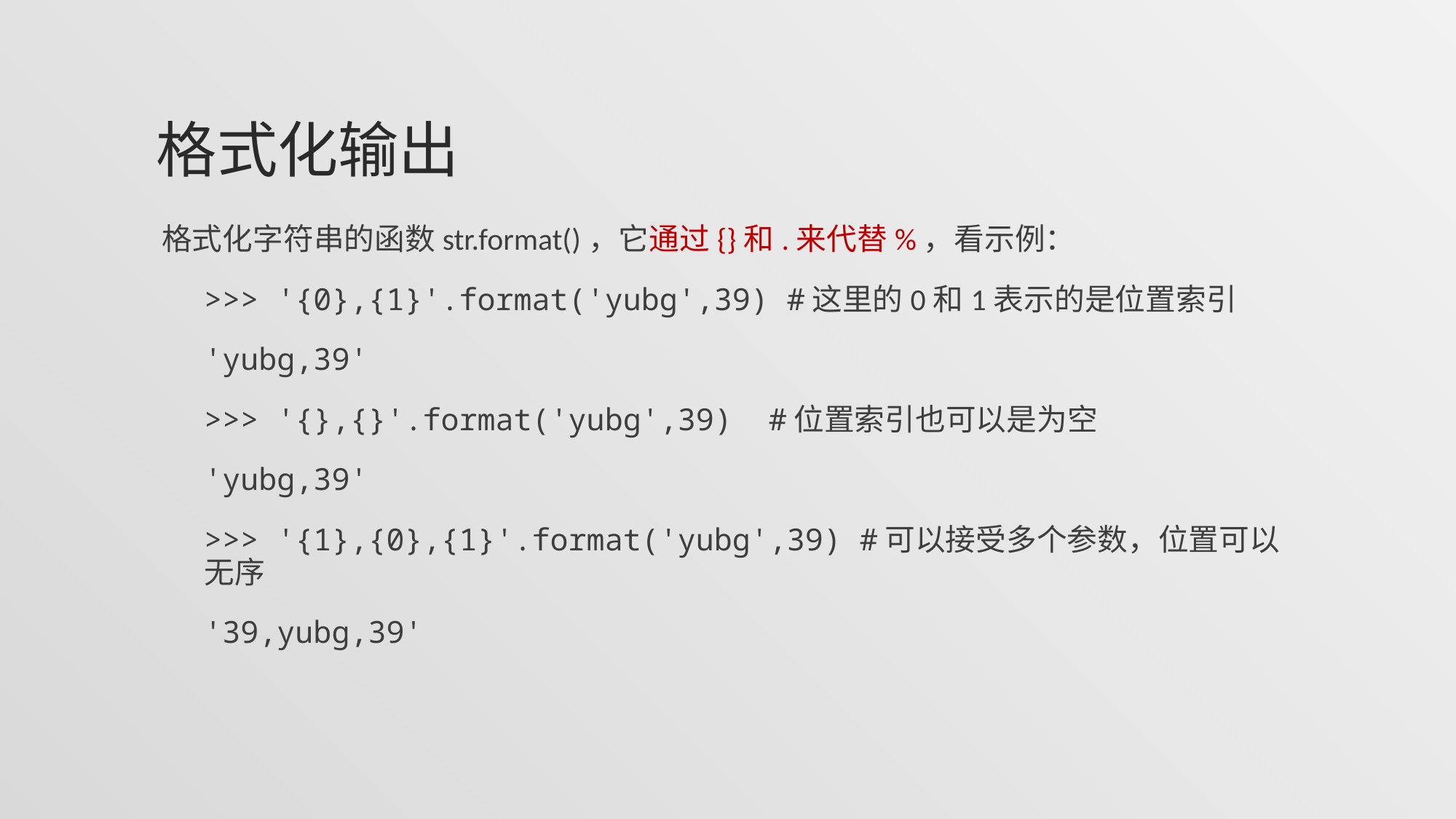

# 格式化输出
格式化字符串的函数str.format()，它通过{}和.来代替%，看示例：
>>> '{0},{1}'.format('yubg',39) #这里的0和1表示的是位置索引
'yubg,39'
>>> '{},{}'.format('yubg',39)  #位置索引也可以是为空
'yubg,39'
>>> '{1},{0},{1}'.format('yubg',39) #可以接受多个参数，位置可以无序
'39,yubg,39'